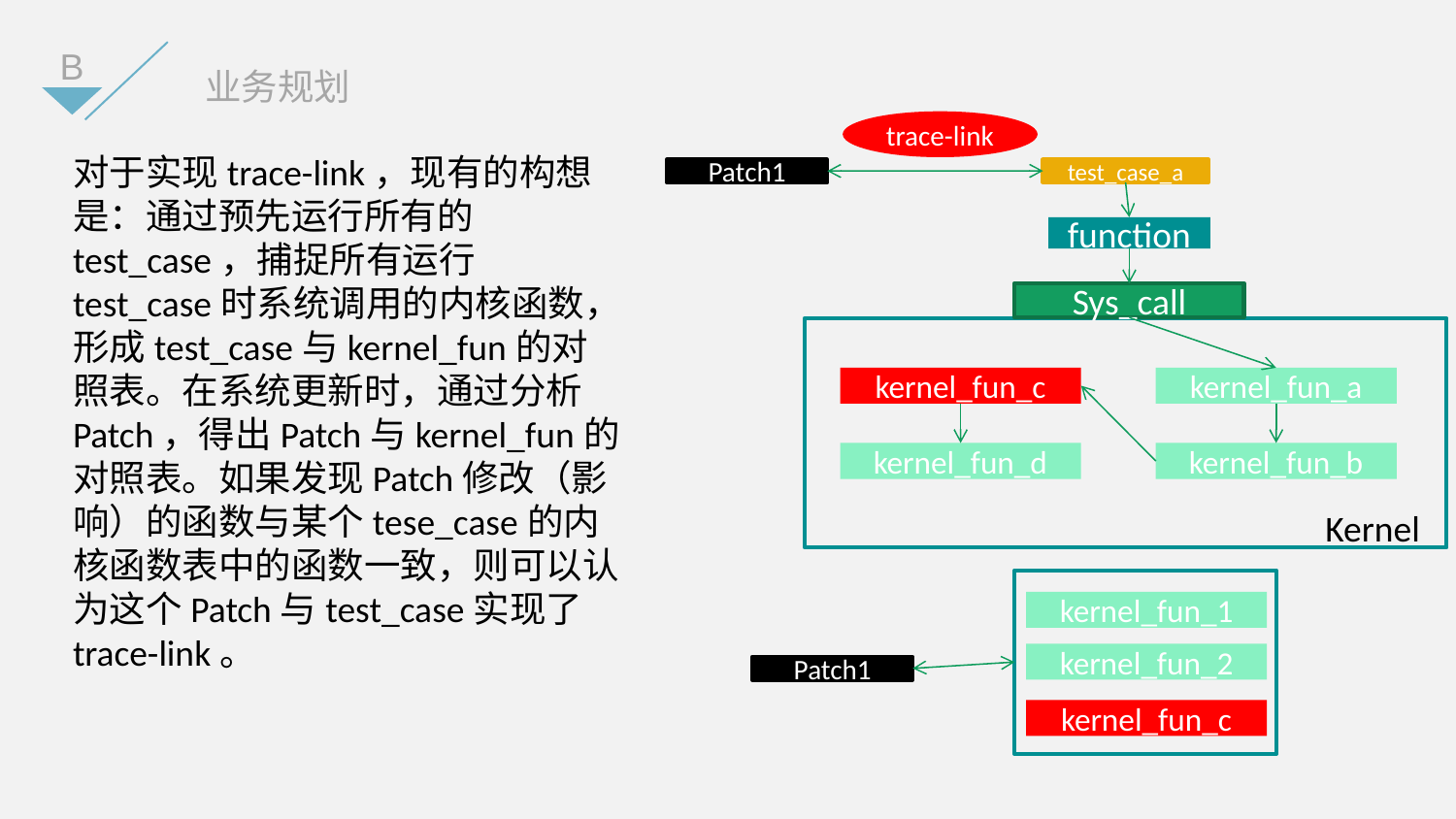

B

业务规划
trace-link
test_case_a
Patch1
function
Sys_call

kernel_fun_c
kernel_fun_a
kernel_fun_d
kernel_fun_b
Kernel
对于实现trace-link，现有的构想是：通过预先运行所有的test_case，捕捉所有运行test_case时系统调用的内核函数，形成test_case与kernel_fun的对照表。在系统更新时，通过分析Patch，得出Patch与kernel_fun的对照表。如果发现Patch修改（影响）的函数与某个tese_case的内核函数表中的函数一致，则可以认为这个Patch与test_case实现了trace-link。

kernel_fun_1
kernel_fun_2
Patch1
kernel_fun_c